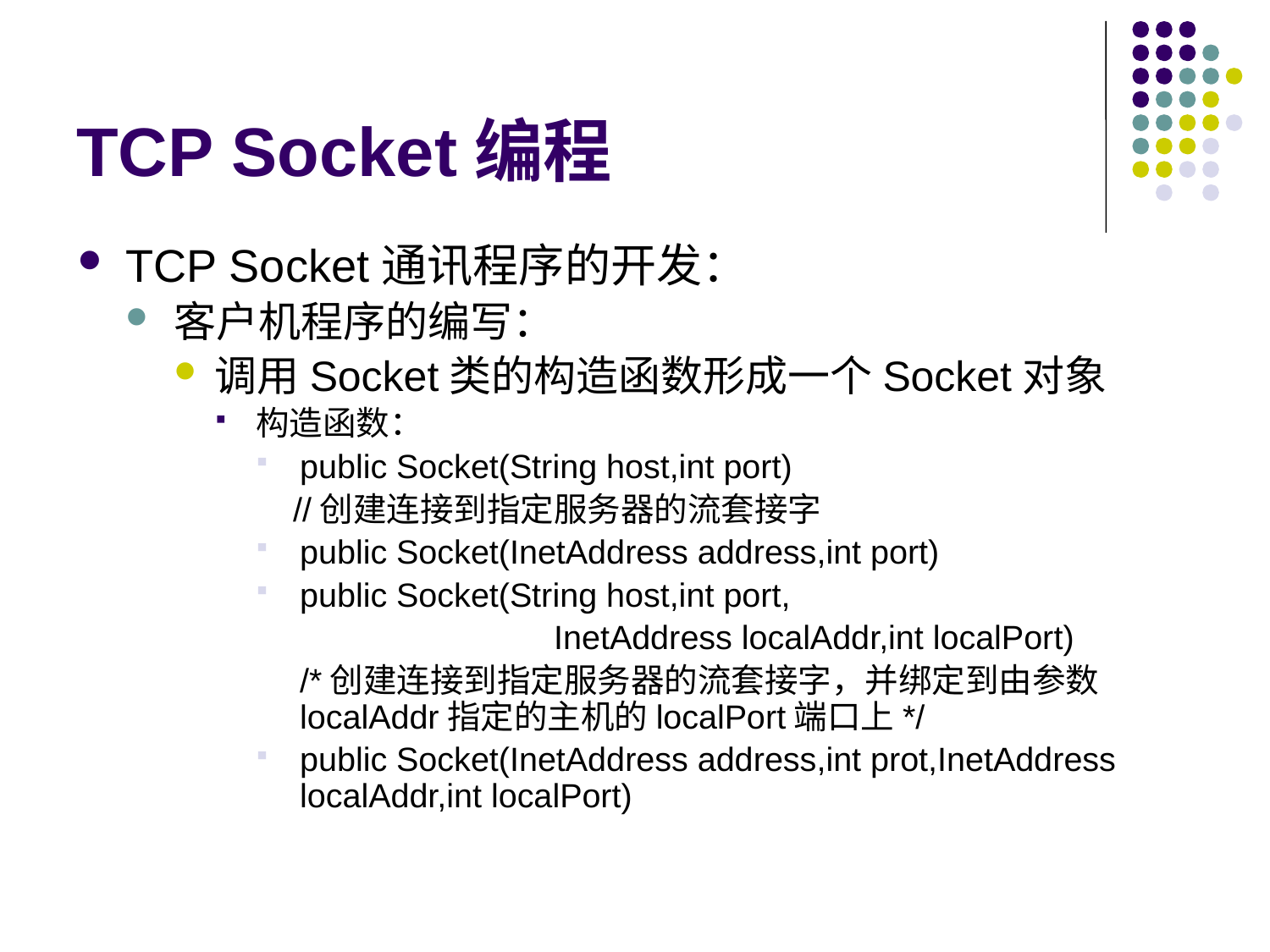

# TCP Socket编程
TCP Socket通讯程序的开发：
客户机程序的编写：
调用Socket类的构造函数形成一个Socket对象
构造函数：
public Socket(String host,int port)
    //创建连接到指定服务器的流套接字
public Socket(InetAddress address,int port)
public Socket(String host,int port,
			InetAddress localAddr,int localPort)
	/*创建连接到指定服务器的流套接字，并绑定到由参数localAddr指定的主机的localPort端口上*/
public Socket(InetAddress address,int prot,InetAddress localAddr,int localPort)